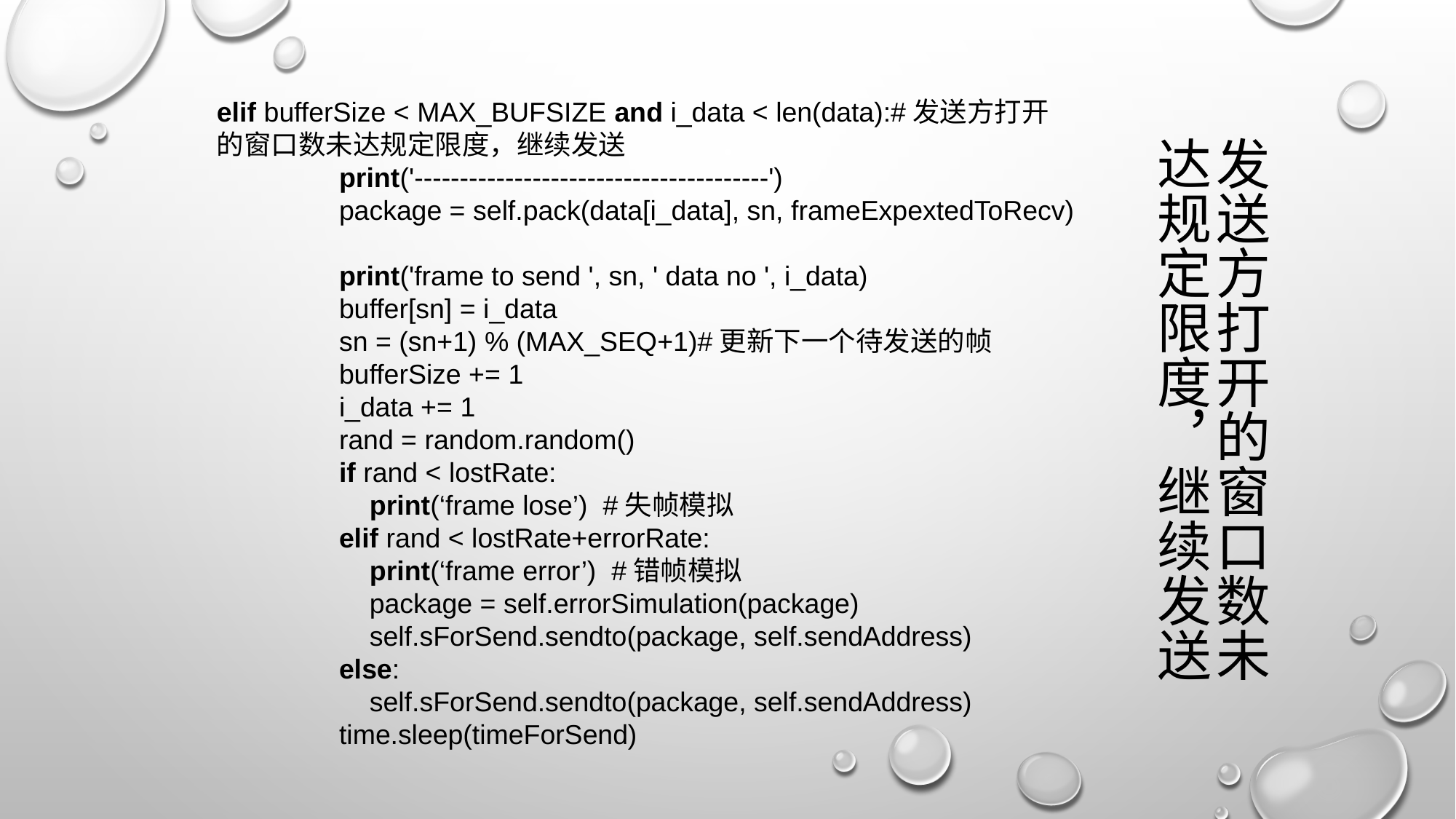

elif bufferSize < MAX_BUFSIZE and i_data < len(data):#发送方打开的窗口数未达规定限度，继续发送
                print('---------------------------------------')
                package = self.pack(data[i_data], sn, frameExpextedToRecv)
                print('frame to send ', sn, ' data no ', i_data)
                buffer[sn] = i_data
                sn = (sn+1) % (MAX_SEQ+1)#更新下一个待发送的帧
                bufferSize += 1
                i_data += 1
                rand = random.random()
                if rand < lostRate:
                    print(‘frame lose’)  #失帧模拟
                elif rand < lostRate+errorRate:
                    print(‘frame error’)  #错帧模拟
                    package = self.errorSimulation(package)
                    self.sForSend.sendto(package, self.sendAddress)
                else:
                    self.sForSend.sendto(package, self.sendAddress)
                time.sleep(timeForSend)

# 发送方打开的窗口数未达规定限度，继续发送